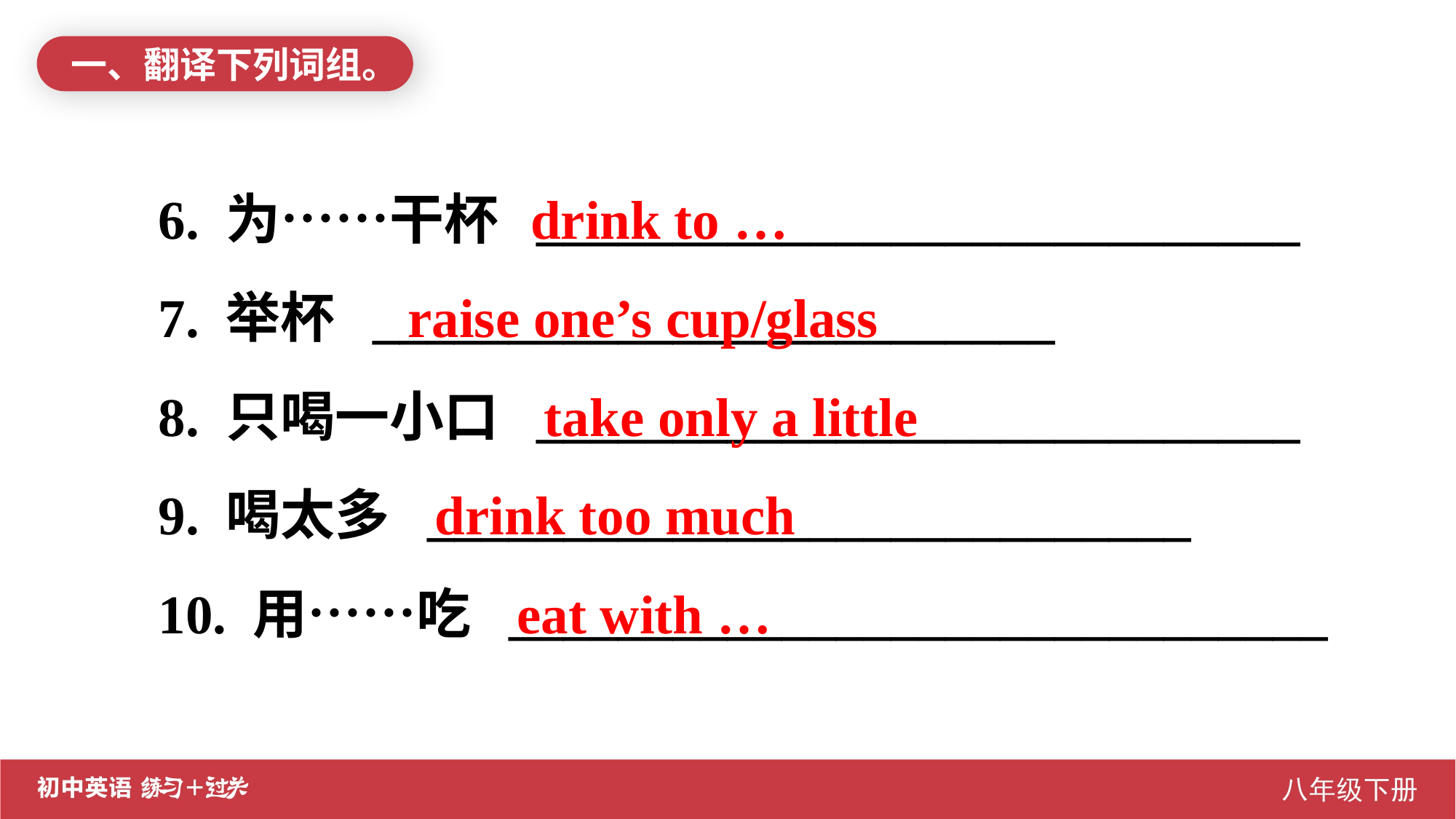

一、翻译下列词组。
6. 为……干杯  ____________________________
7. 举杯  _________________________
8. 只喝一小口  ____________________________
9. 喝太多  ____________________________
10. 用……吃  ______________________________
         drink to …
raise one’s cup/glass
          take only a little
  drink too much
        eat with …